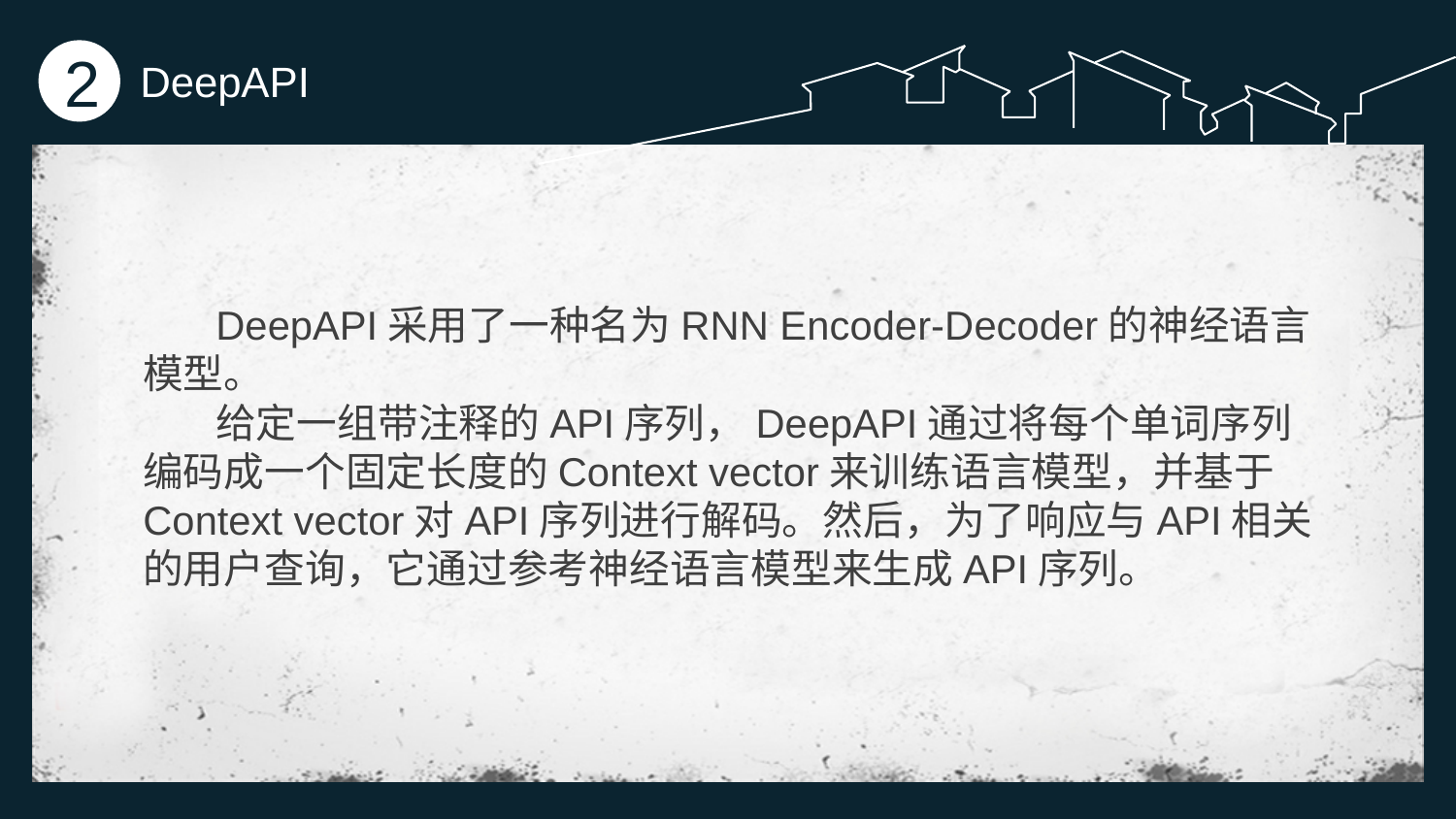

2

DeepAPI

DeepAPI采用了一种名为RNN Encoder-Decoder的神经语言模型。
给定一组带注释的API序列，DeepAPI通过将每个单词序列编码成一个固定长度的Context vector来训练语言模型，并基于Context vector对API序列进行解码。然后，为了响应与API相关的用户查询，它通过参考神经语言模型来生成API序列。